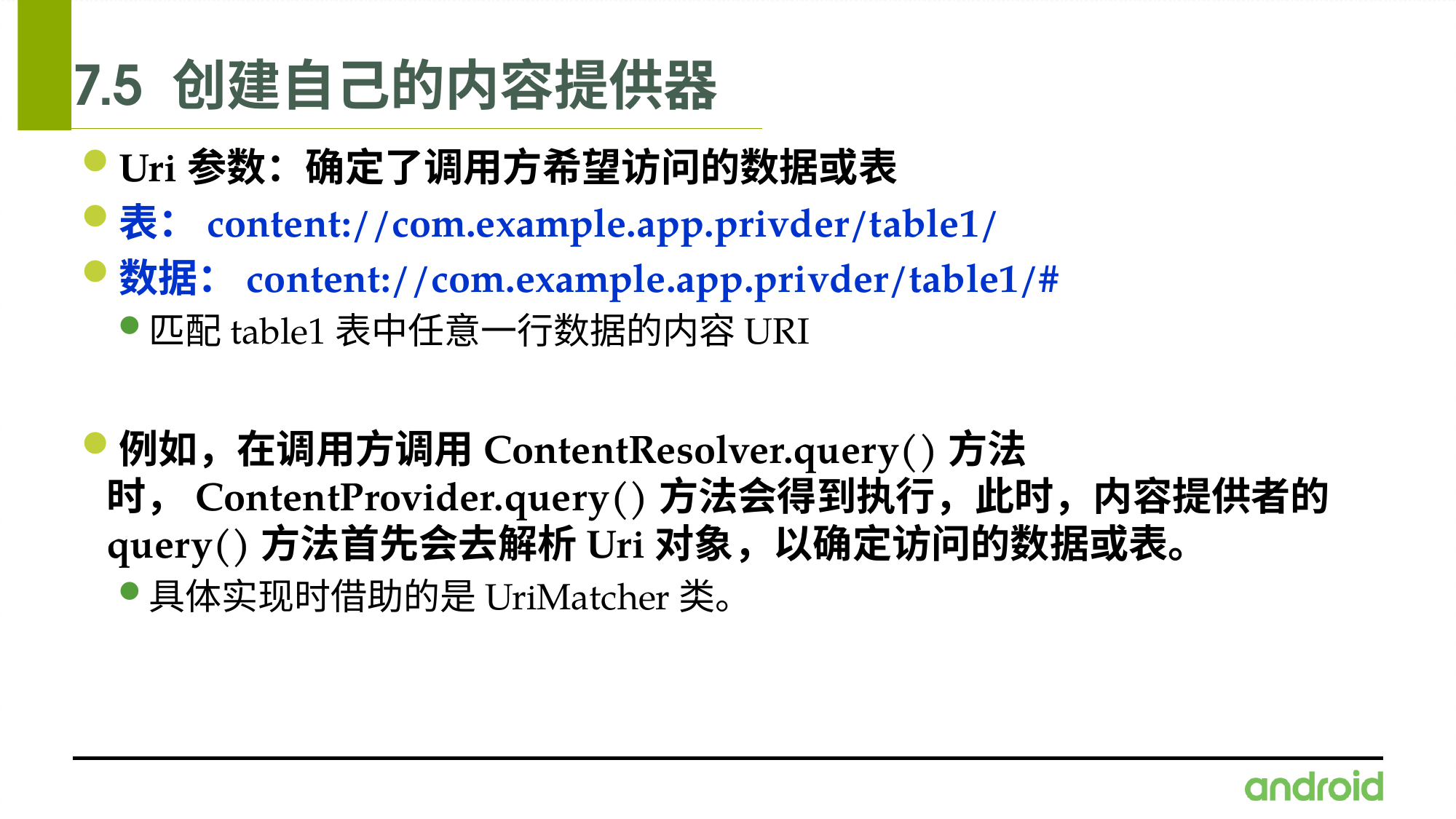

# 7.5 创建自己的内容提供器
Uri参数：确定了调用方希望访问的数据或表
表：content://com.example.app.privder/table1/
数据：content://com.example.app.privder/table1/#
匹配table1表中任意一行数据的内容URI

例如，在调用方调用ContentResolver.query()方法时，ContentProvider.query()方法会得到执行，此时，内容提供者的query()方法首先会去解析Uri对象，以确定访问的数据或表。
具体实现时借助的是UriMatcher类。